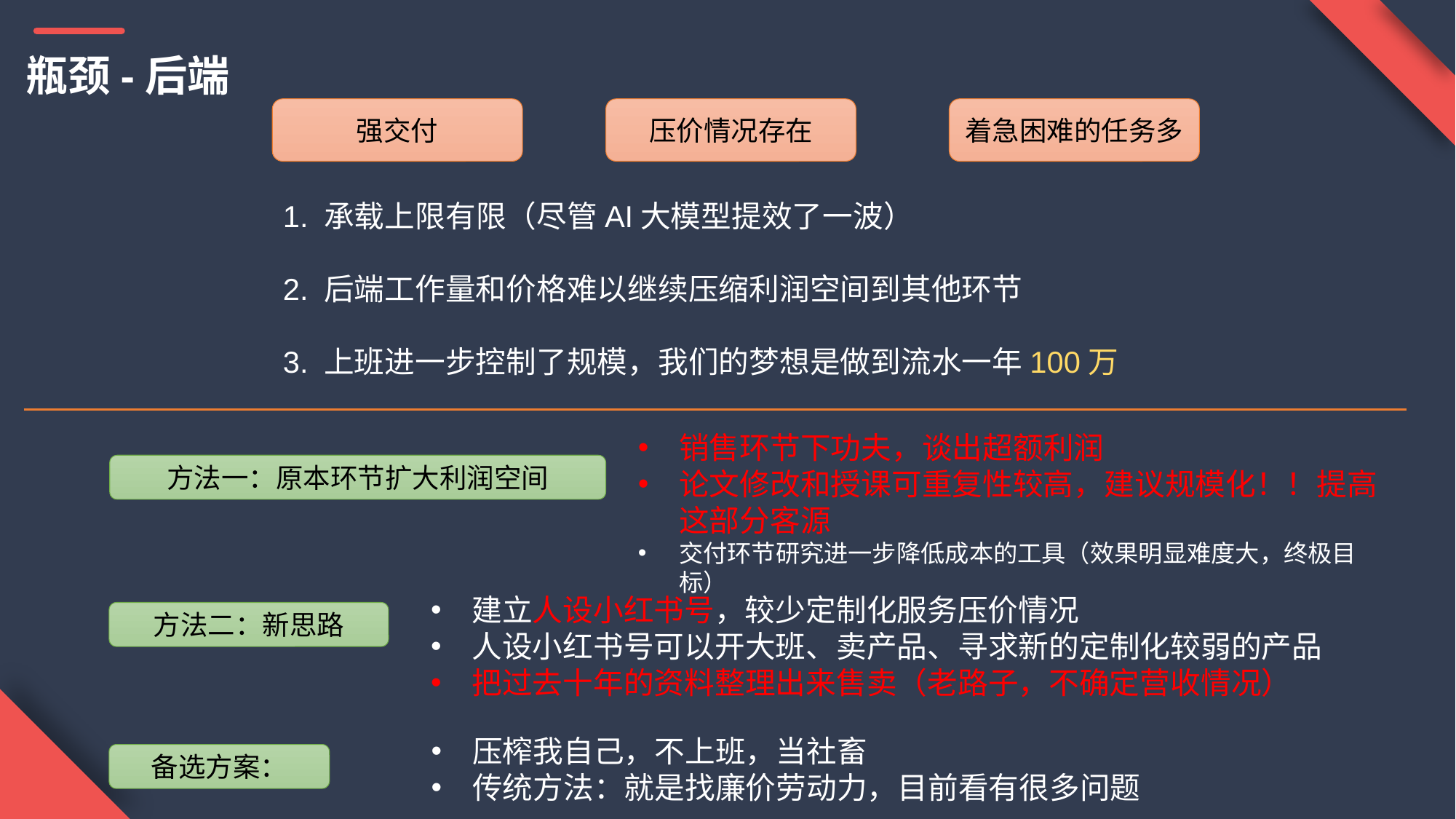

瓶颈-后端
强交付
压价情况存在
着急困难的任务多
承载上限有限（尽管AI大模型提效了一波）

后端工作量和价格难以继续压缩利润空间到其他环节

上班进一步控制了规模，我们的梦想是做到流水一年100万

销售环节下功夫，谈出超额利润
论文修改和授课可重复性较高，建议规模化！！提高这部分客源
交付环节研究进一步降低成本的工具（效果明显难度大，终极目标）

方法一：原本环节扩大利润空间
建立人设小红书号，较少定制化服务压价情况
人设小红书号可以开大班、卖产品、寻求新的定制化较弱的产品
把过去十年的资料整理出来售卖（老路子，不确定营收情况）
方法二：新思路

压榨我自己，不上班，当社畜
传统方法：就是找廉价劳动力，目前看有很多问题
备选方案：